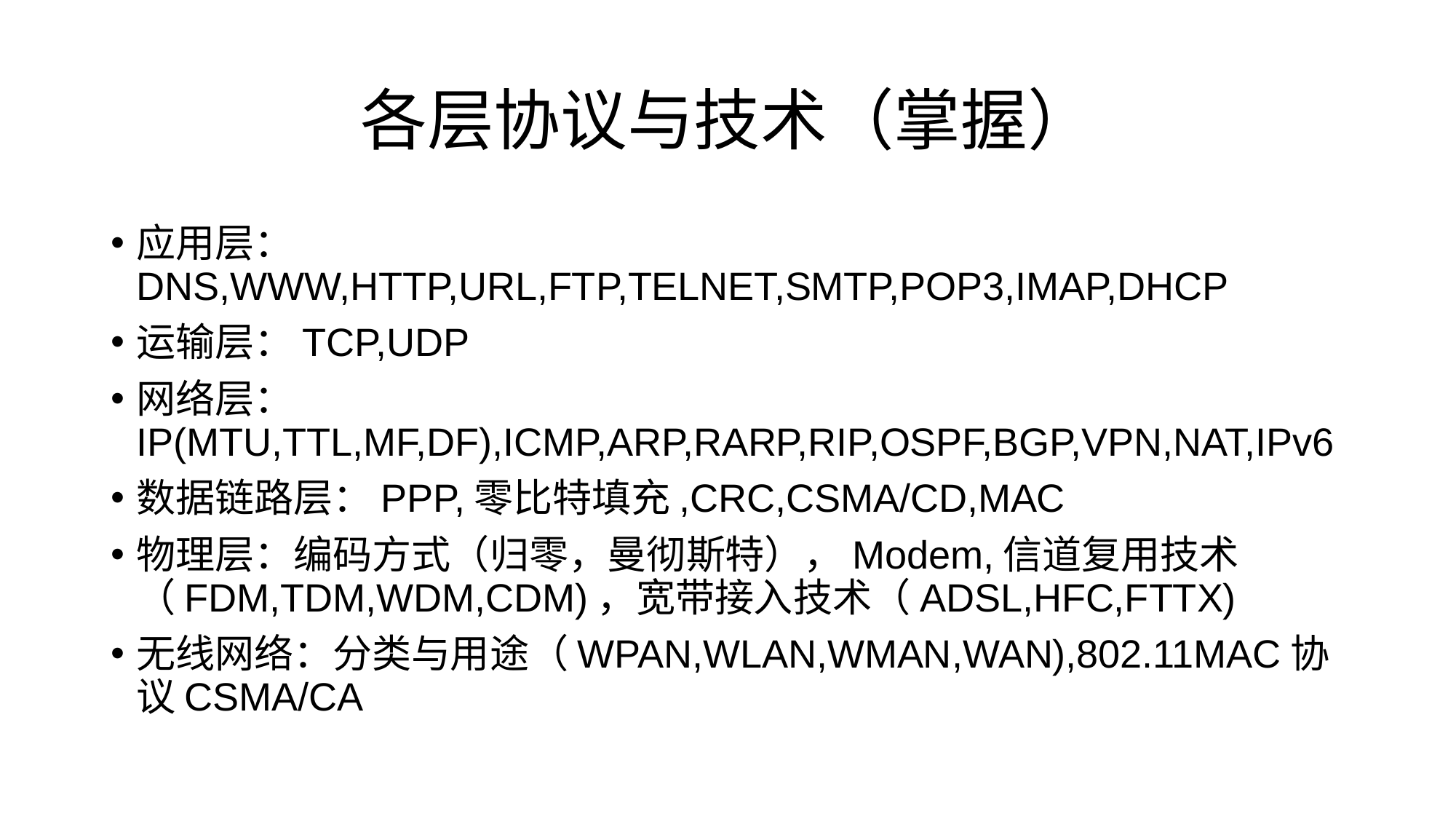

# 各层协议与技术（掌握）
应用层：DNS,WWW,HTTP,URL,FTP,TELNET,SMTP,POP3,IMAP,DHCP
运输层：TCP,UDP
网络层：IP(MTU,TTL,MF,DF),ICMP,ARP,RARP,RIP,OSPF,BGP,VPN,NAT,IPv6
数据链路层：PPP,零比特填充,CRC,CSMA/CD,MAC
物理层：编码方式（归零，曼彻斯特），Modem,信道复用技术（FDM,TDM,WDM,CDM)，宽带接入技术（ADSL,HFC,FTTX)
无线网络：分类与用途（WPAN,WLAN,WMAN,WAN),802.11MAC协议CSMA/CA